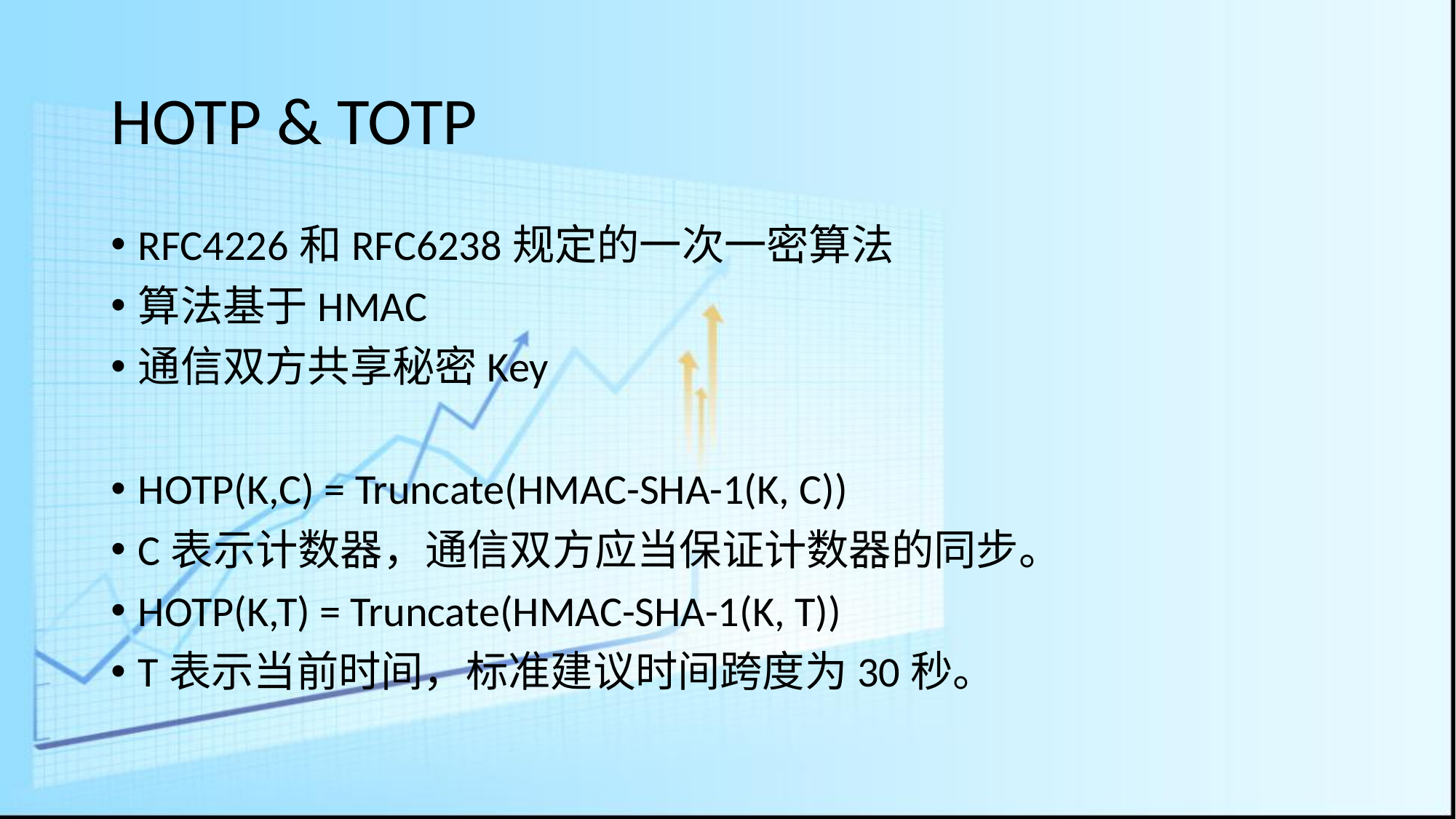

# HOTP & TOTP
RFC4226和RFC6238规定的一次一密算法
算法基于HMAC
通信双方共享秘密Key

HOTP(K,C) = Truncate(HMAC-SHA-1(K, C))
C表示计数器，通信双方应当保证计数器的同步。
HOTP(K,T) = Truncate(HMAC-SHA-1(K, T))
T表示当前时间，标准建议时间跨度为30秒。